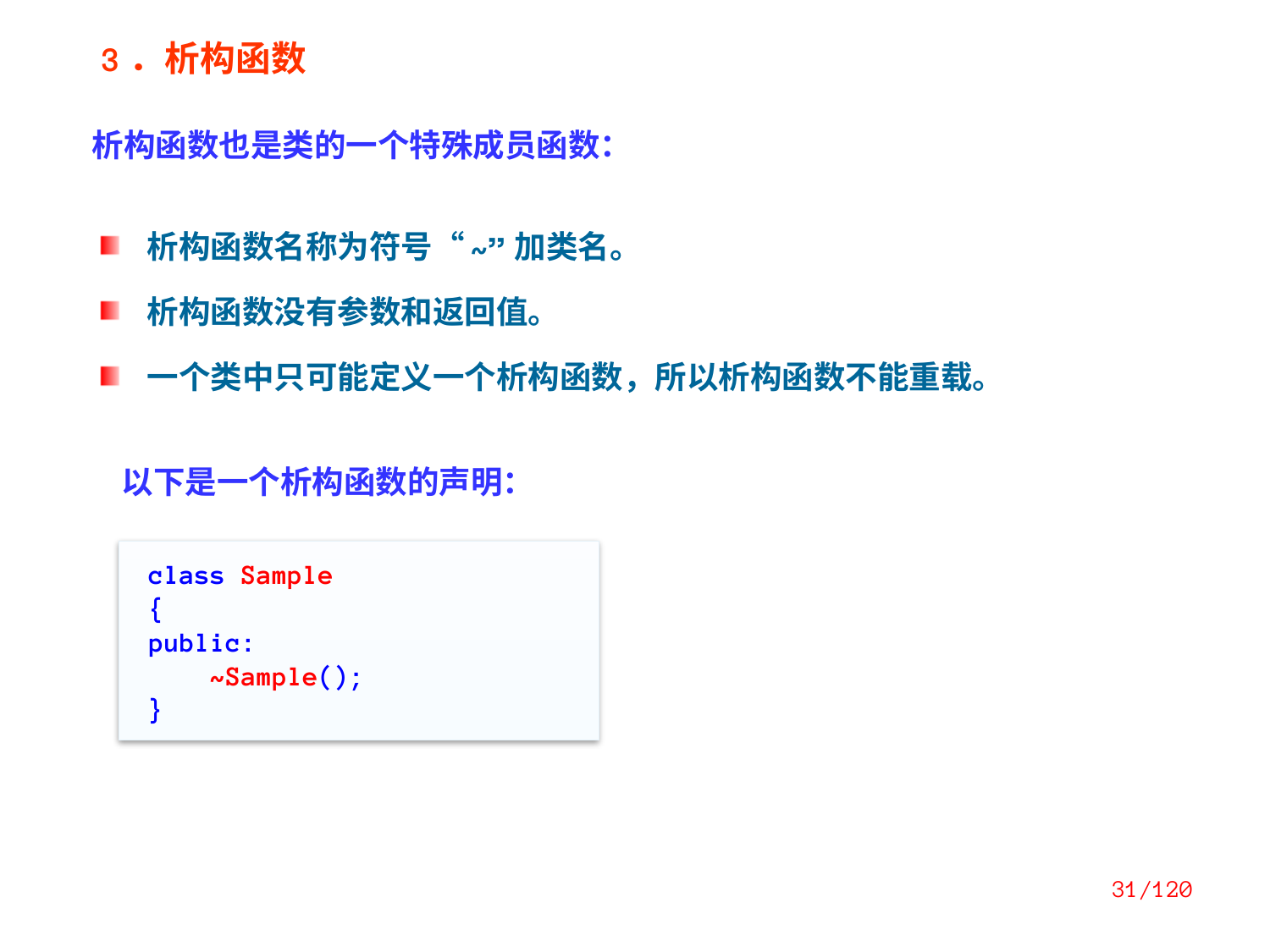

3．析构函数
析构函数也是类的一个特殊成员函数：
析构函数名称为符号“~”加类名。
析构函数没有参数和返回值。
一个类中只可能定义一个析构函数，所以析构函数不能重载。
以下是一个析构函数的声明：
class Sample
{
public:
    ~Sample();
}
31/120